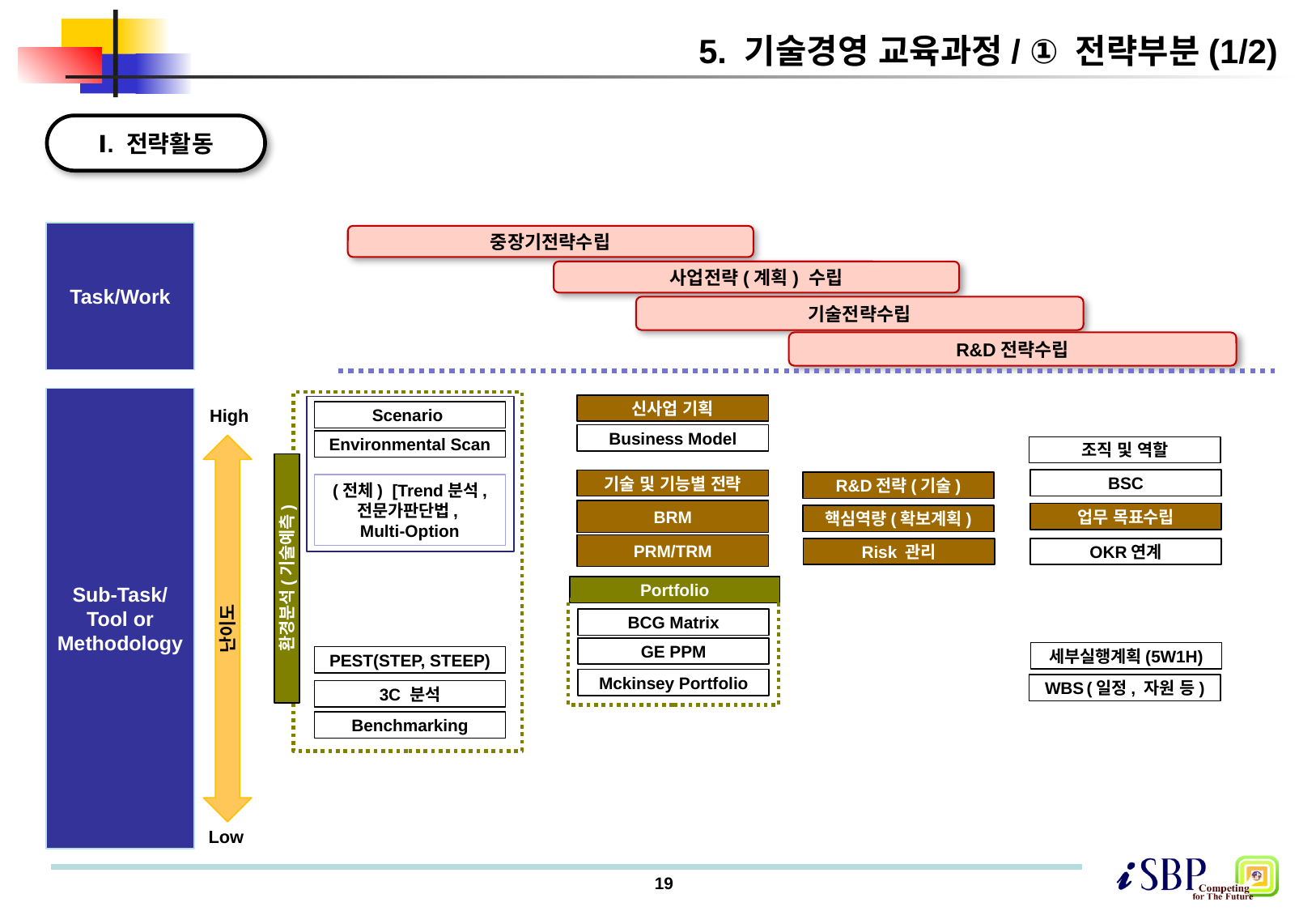

# 5. 기술경영 교육과정/ ① 전략부분(1/2)
Ⅰ. 전략활동
Task/Work
중장기전략수립
사업전략(계획) 수립
기술전략수립
R&D전략수립
Sub-Task/
Tool or
Methodology

신사업 기획

High
Scenario
Business Model
Environmental Scan
난이도
조직 및 역할
BSC
기술 및 기능별 전략
R&D전략(기술)
(전체)  [Trend분석,
전문가판단법,
Multi-Option
BRM
업무 목표수립
핵심역량(확보계획)
PRM/TRM
Risk 관리
OKR연계
환경분석(기술예측)
Portfolio

BCG Matrix
GE PPM
세부실행계획(5W1H)
PEST(STEP, STEEP)
Mckinsey Portfolio
WBS (일정, 자원 등)
3C 분석
Benchmarking
Low
19